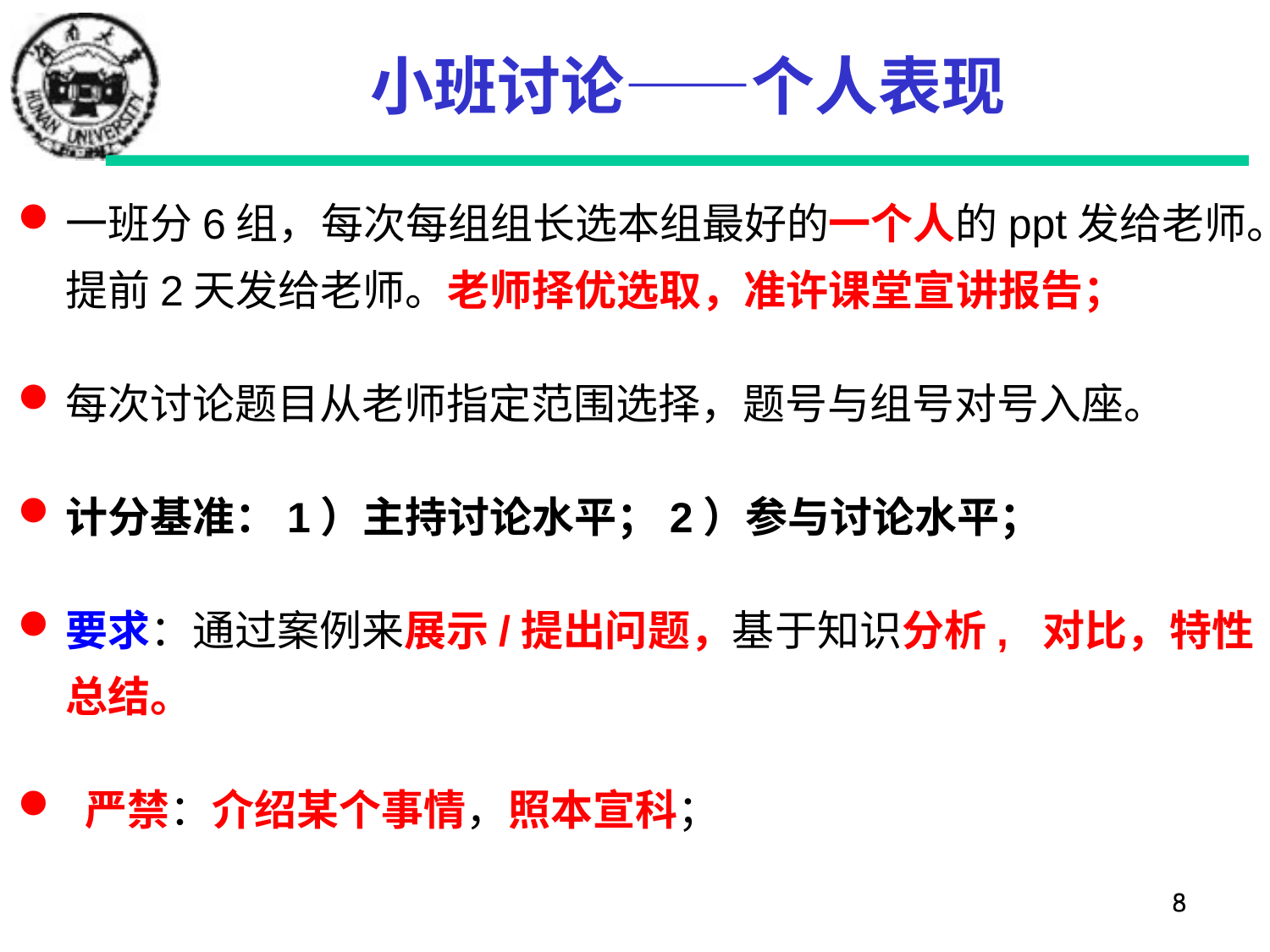

# 小班讨论——个人表现
一班分6组，每次每组组长选本组最好的一个人的ppt发给老师。提前2天发给老师。老师择优选取，准许课堂宣讲报告；
每次讨论题目从老师指定范围选择，题号与组号对号入座。
计分基准：1）主持讨论水平；2）参与讨论水平；
要求：通过案例来展示/提出问题，基于知识分析,  对比，特性总结。
 严禁：介绍某个事情，照本宣科；
8